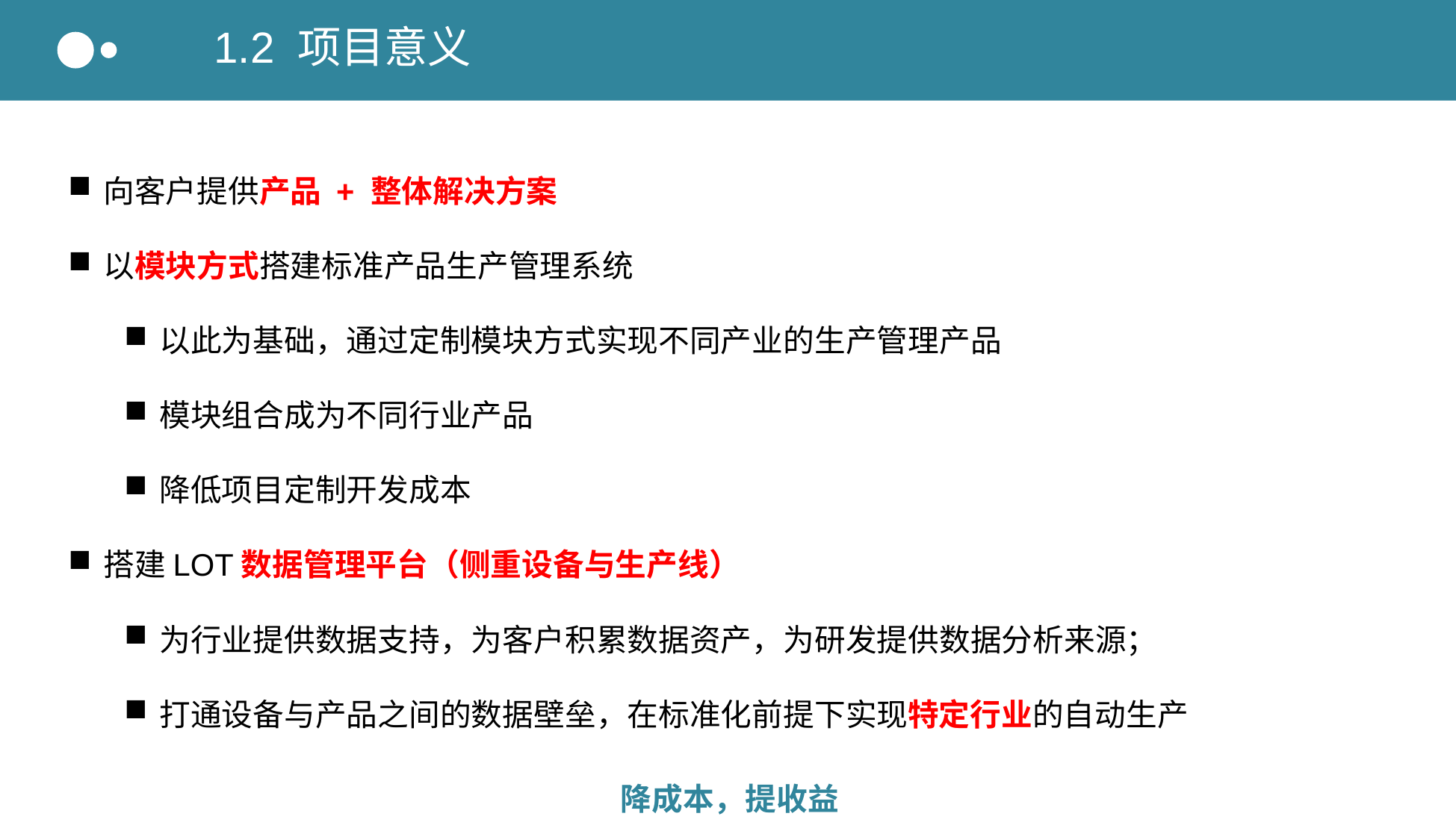

1.2 项目意义
向客户提供产品 + 整体解决方案
以模块方式搭建标准产品生产管理系统
以此为基础，通过定制模块方式实现不同产业的生产管理产品
模块组合成为不同行业产品
降低项目定制开发成本
搭建LOT数据管理平台（侧重设备与生产线）
为行业提供数据支持，为客户积累数据资产，为研发提供数据分析来源；
打通设备与产品之间的数据壁垒，在标准化前提下实现特定行业的自动生产
降成本，提收益